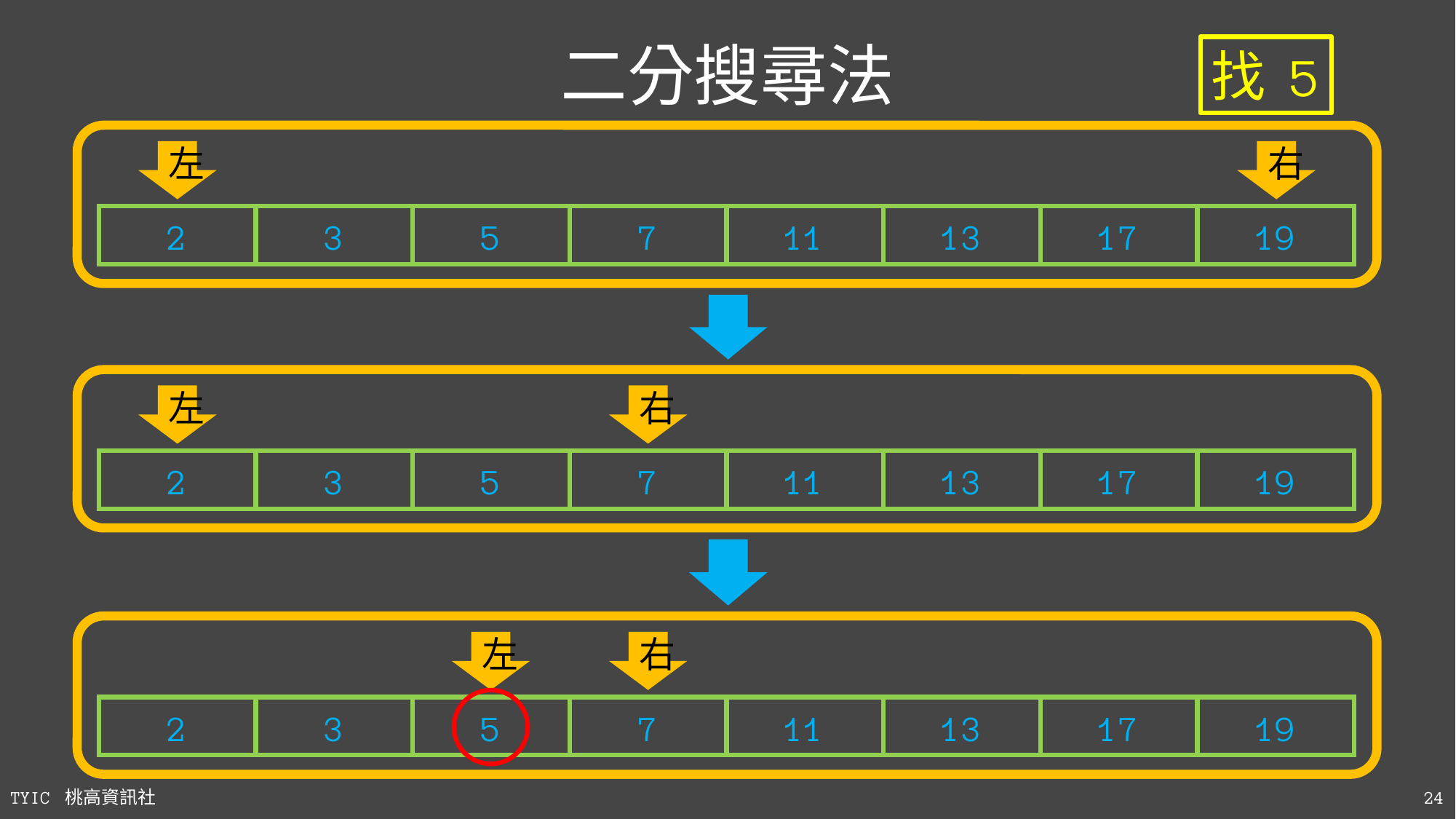

# 二分搜尋法
找 5

左
右

2
3
5
7
11
13
17
19

左
右

2
3
5
7
11
13
17
19

左
右

2
3
5
7
11
13
17
19